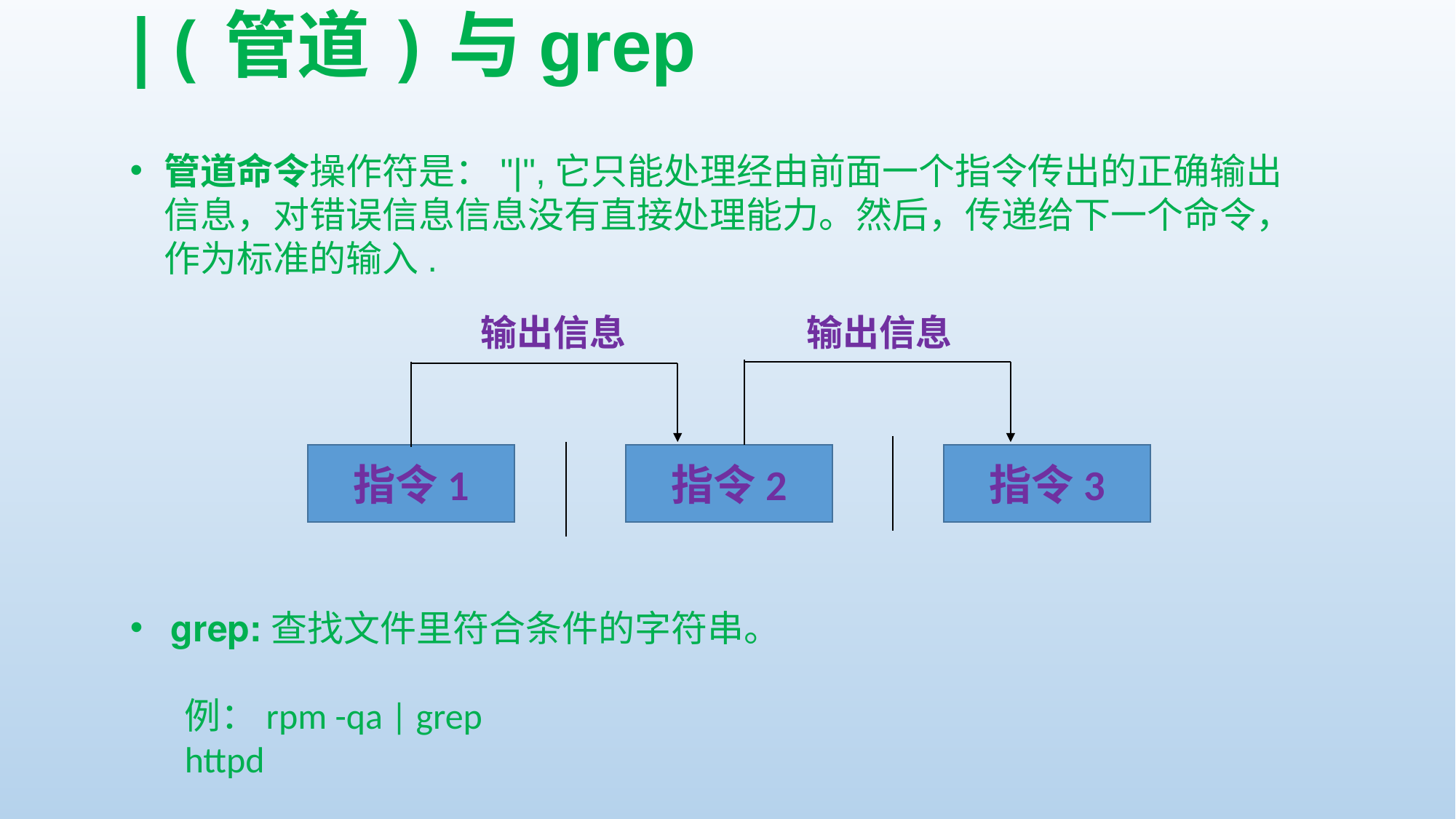

# |(管道)与grep
管道命令操作符是："|",它只能处理经由前面一个指令传出的正确输出信息，对错误信息信息没有直接处理能力。然后，传递给下一个命令，作为标准的输入.
输出信息
输出信息
指令1
指令2
指令3
grep:查找文件里符合条件的字符串。
例：rpm -qa | grep httpd